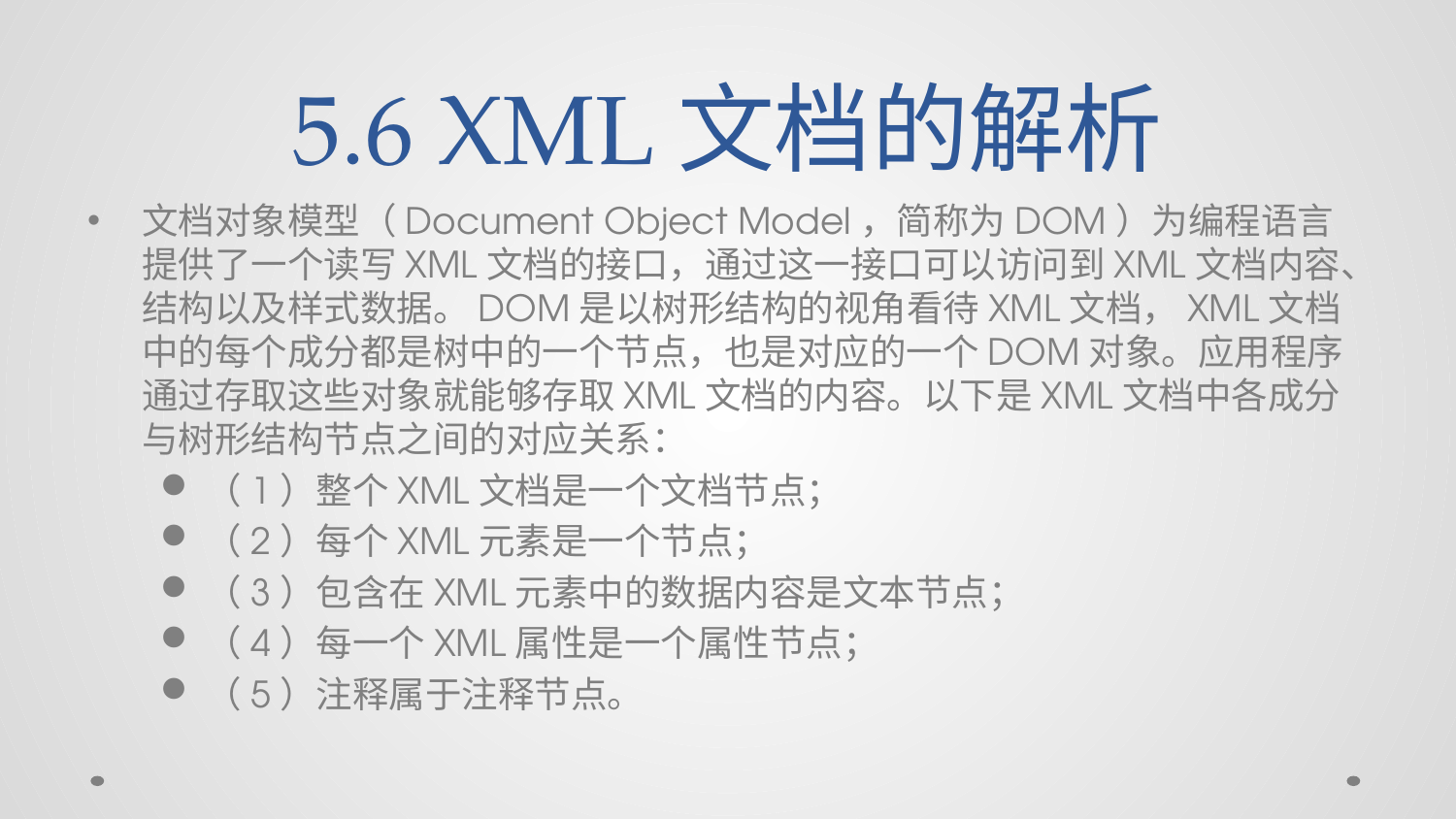

# 5.6 XML文档的解析
文档对象模型（Document Object Model，简称为DOM）为编程语言提供了一个读写XML文档的接口，通过这一接口可以访问到XML文档内容、结构以及样式数据。DOM是以树形结构的视角看待XML文档，XML文档中的每个成分都是树中的一个节点，也是对应的一个DOM对象。应用程序通过存取这些对象就能够存取XML文档的内容。以下是XML文档中各成分与树形结构节点之间的对应关系：
（1）整个XML文档是一个文档节点；
（2）每个XML元素是一个节点；
（3）包含在XML元素中的数据内容是文本节点；
（4）每一个XML属性是一个属性节点；
（5）注释属于注释节点。